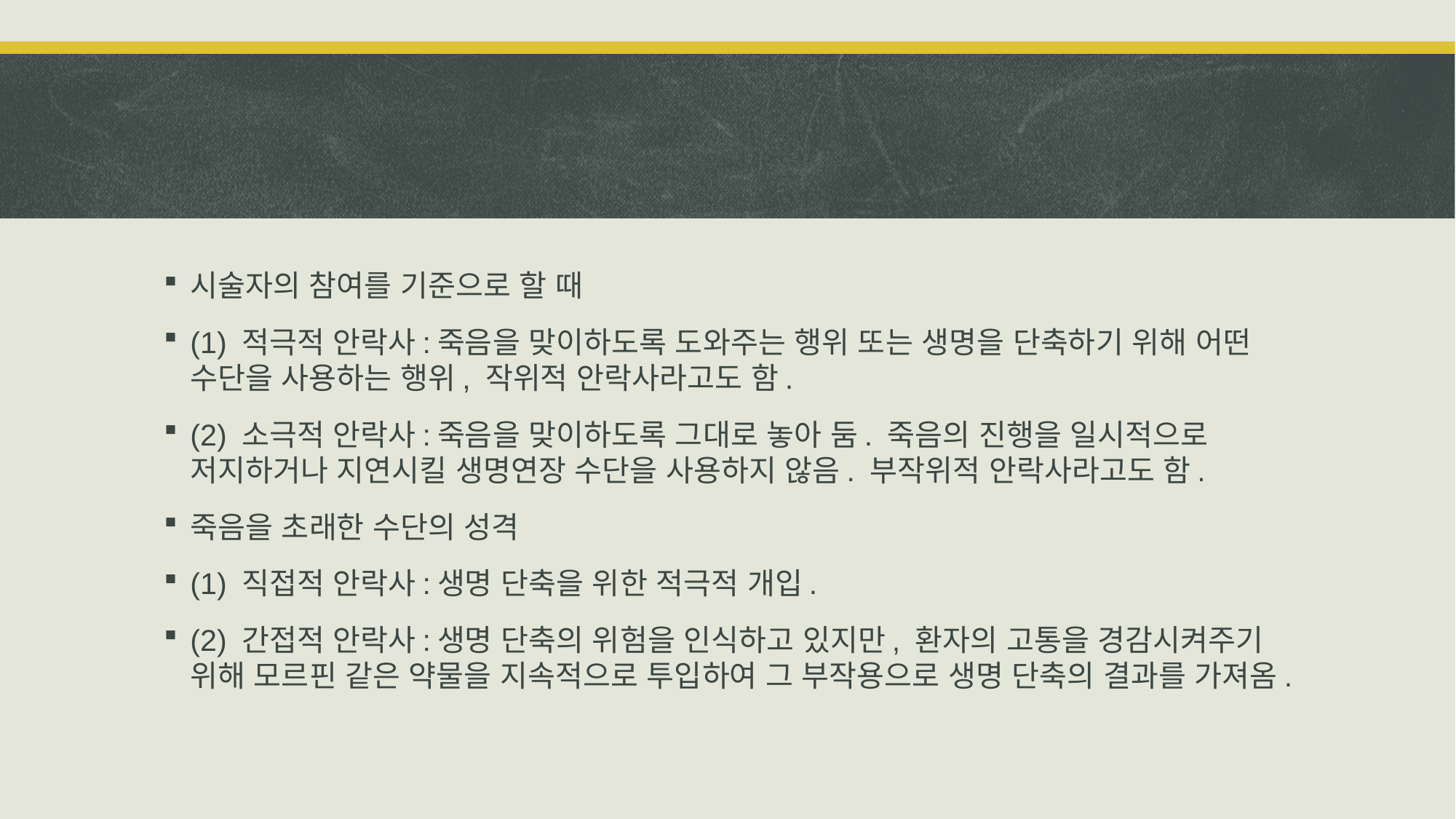

#
시술자의 참여를 기준으로 할 때
(1) 적극적 안락사:죽음을 맞이하도록 도와주는 행위 또는 생명을 단축하기 위해 어떤 수단을 사용하는 행위, 작위적 안락사라고도 함.
(2) 소극적 안락사:죽음을 맞이하도록 그대로 놓아 둠. 죽음의 진행을 일시적으로 저지하거나 지연시킬 생명연장 수단을 사용하지 않음. 부작위적 안락사라고도 함.
죽음을 초래한 수단의 성격
(1) 직접적 안락사:생명 단축을 위한 적극적 개입.
(2) 간접적 안락사:생명 단축의 위험을 인식하고 있지만, 환자의 고통을 경감시켜주기 위해 모르핀 같은 약물을 지속적으로 투입하여 그 부작용으로 생명 단축의 결과를 가져옴.